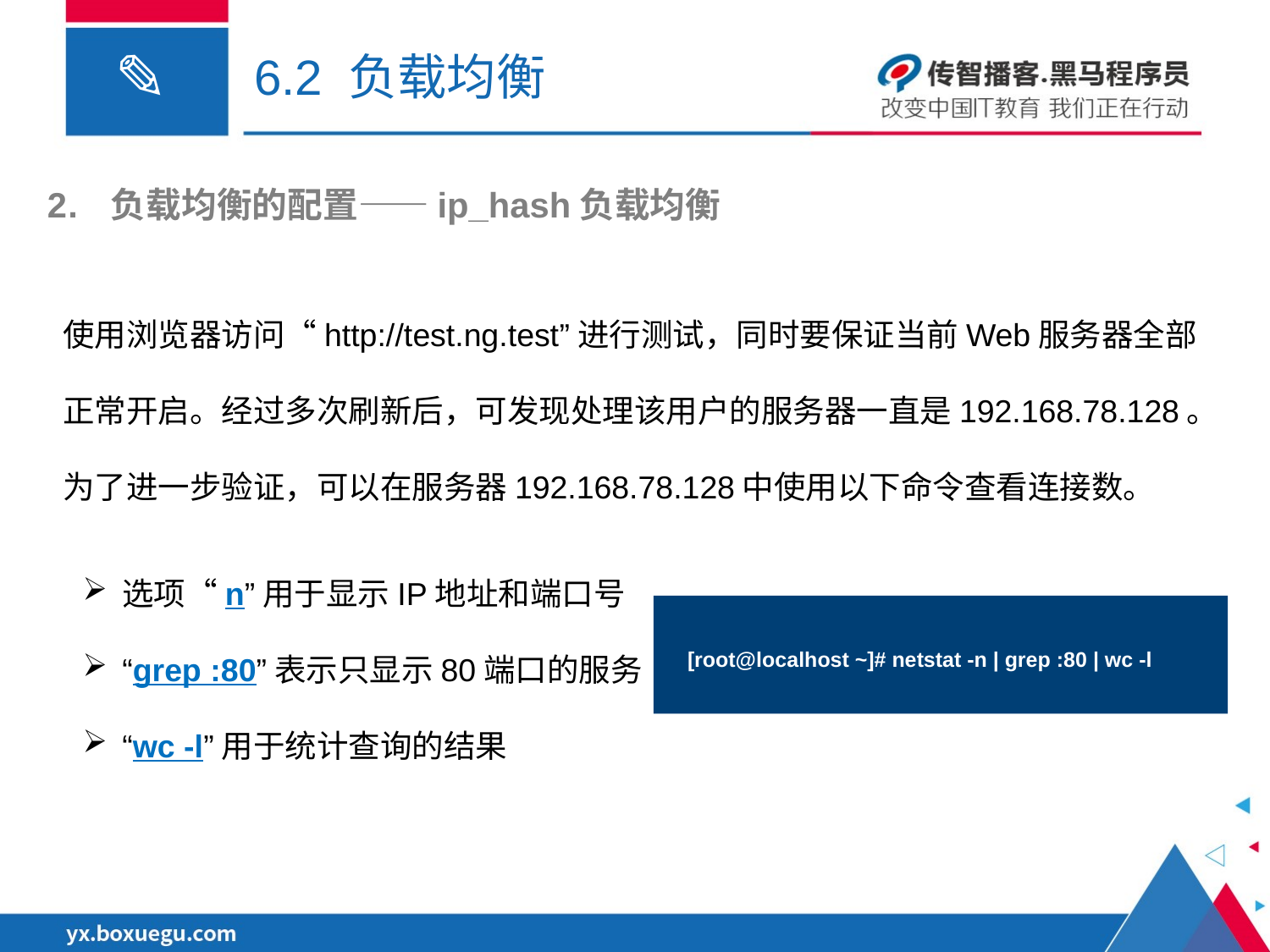

# 6.2 负载均衡
负载均衡的配置——ip_hash负载均衡
使用浏览器访问“http://test.ng.test”进行测试，同时要保证当前Web服务器全部正常开启。经过多次刷新后，可发现处理该用户的服务器一直是192.168.78.128。
为了进一步验证，可以在服务器192.168.78.128中使用以下命令查看连接数。
选项“n”用于显示IP地址和端口号
“grep :80”表示只显示80端口的服务
“wc -l”用于统计查询的结果

[root@localhost ~]# netstat -n | grep :80 | wc -l